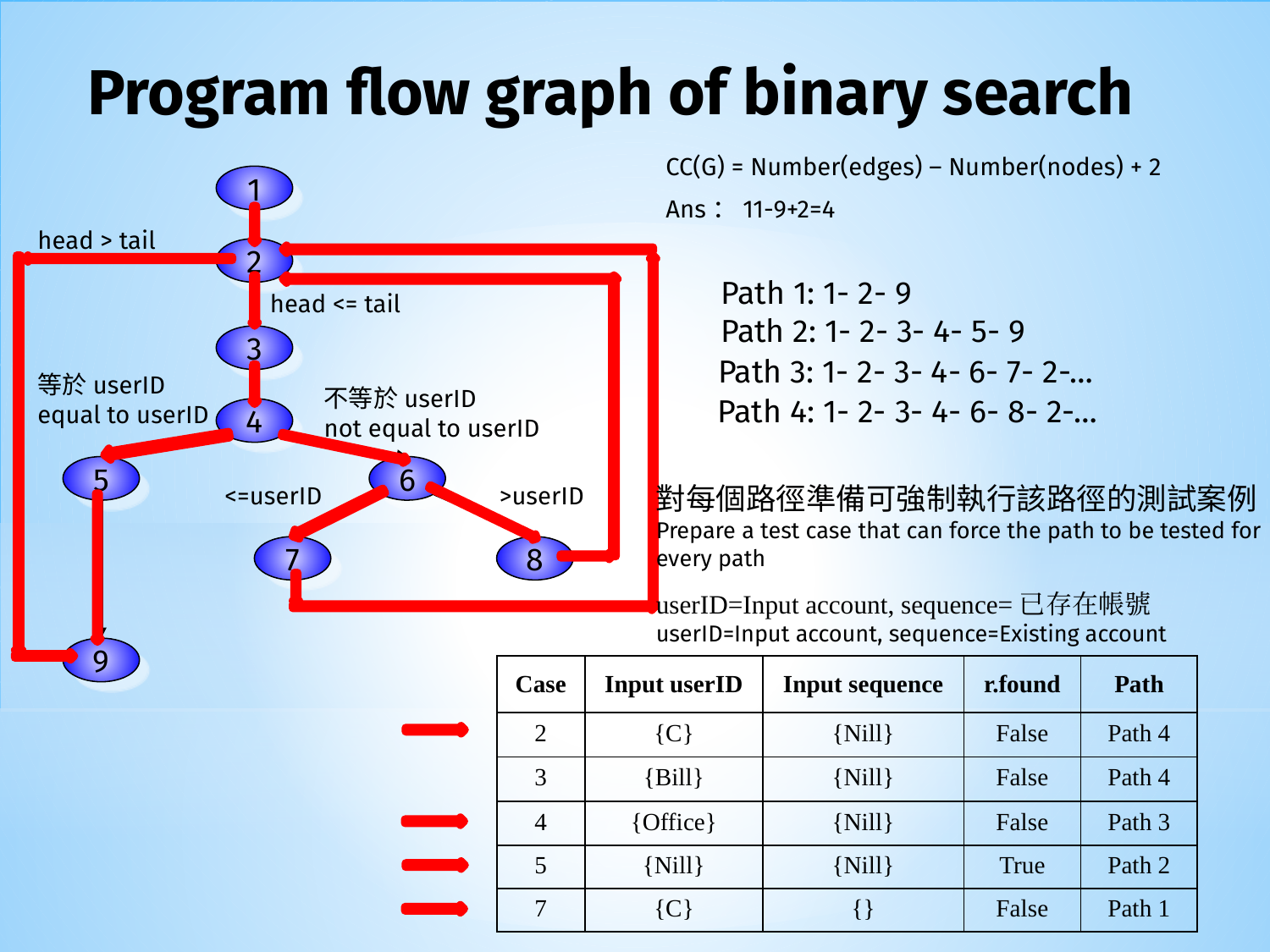

# Program flow graph of binary search
CC(G) = Number(edges) – Number(nodes) + 2
Ans：11-9+2=4
1
head > tail
2
head <= tail
3
等於userID
equal to userID

不等於userID
not equal to userID

4
5
6
<=userID
>userID
7
8
9

Path 1: 1- 2- 9

Path 2: 1- 2- 3- 4- 5- 9
Path 3: 1- 2- 3- 4- 6- 7- 2-…

Path 4: 1- 2- 3- 4- 6- 8- 2-…

對每個路徑準備可強制執行該路徑的測試案例
Prepare a test case that can force the path to be tested for every path
userID=Input account, sequence=已存在帳號
userID=Input account, sequence=Existing account

| Case | Input userID | Input sequence | r.found | Path |
| --- | --- | --- | --- | --- |
| 2 | {C} | {Nill} | False | Path 4 |
| 3 | {Bill} | {Nill} | False | Path 4 |
| 4 | {Office} | {Nill} | False | Path 3 |
| 5 | {Nill} | {Nill} | True | Path 2 |
| 7 | {C} | {} | False | Path 1 |